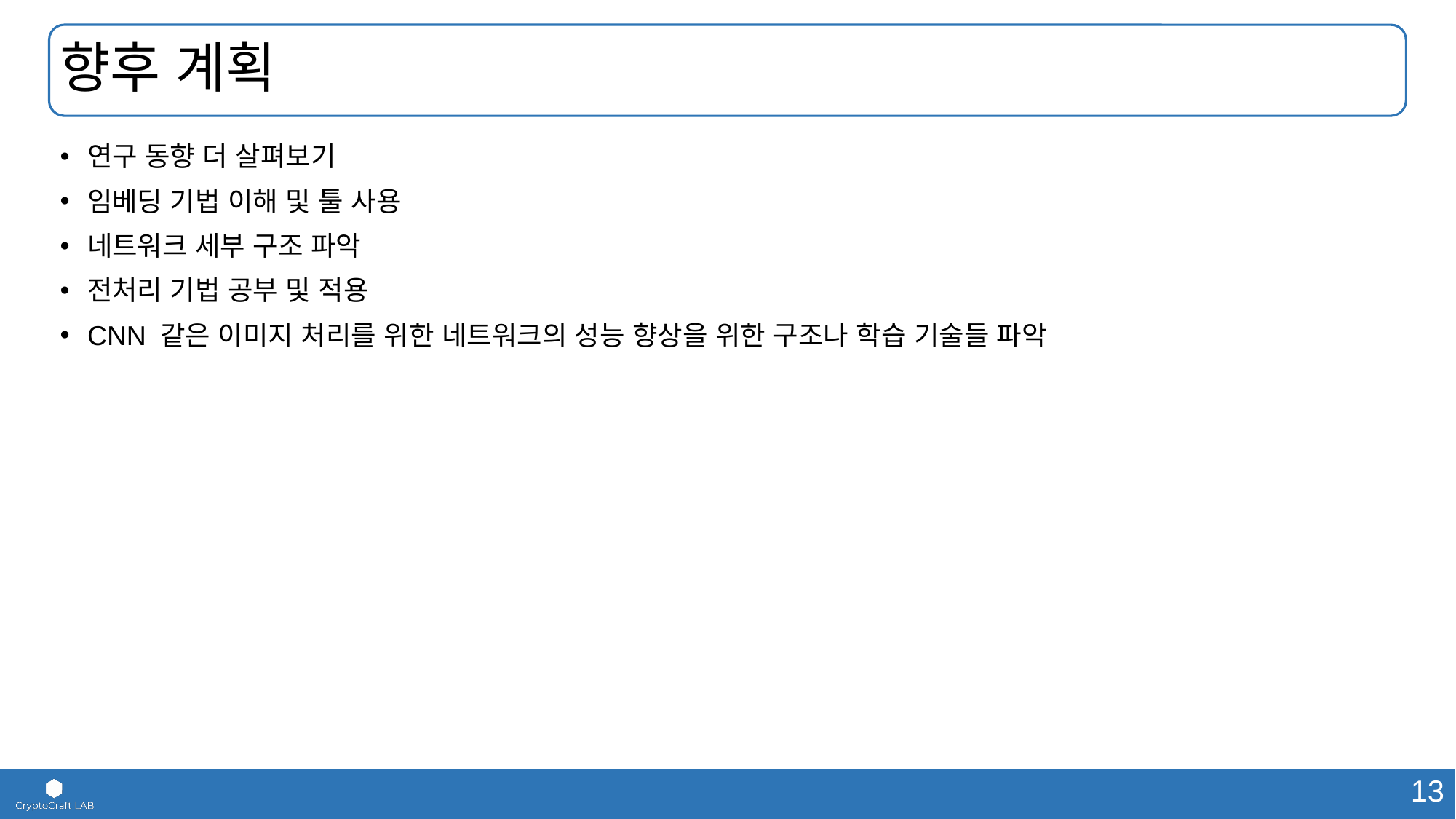

# 향후 계획
연구 동향 더 살펴보기
임베딩 기법 이해 및 툴 사용
네트워크 세부 구조 파악
전처리 기법 공부 및 적용
CNN 같은 이미지 처리를 위한 네트워크의 성능 향상을 위한 구조나 학습 기술들 파악